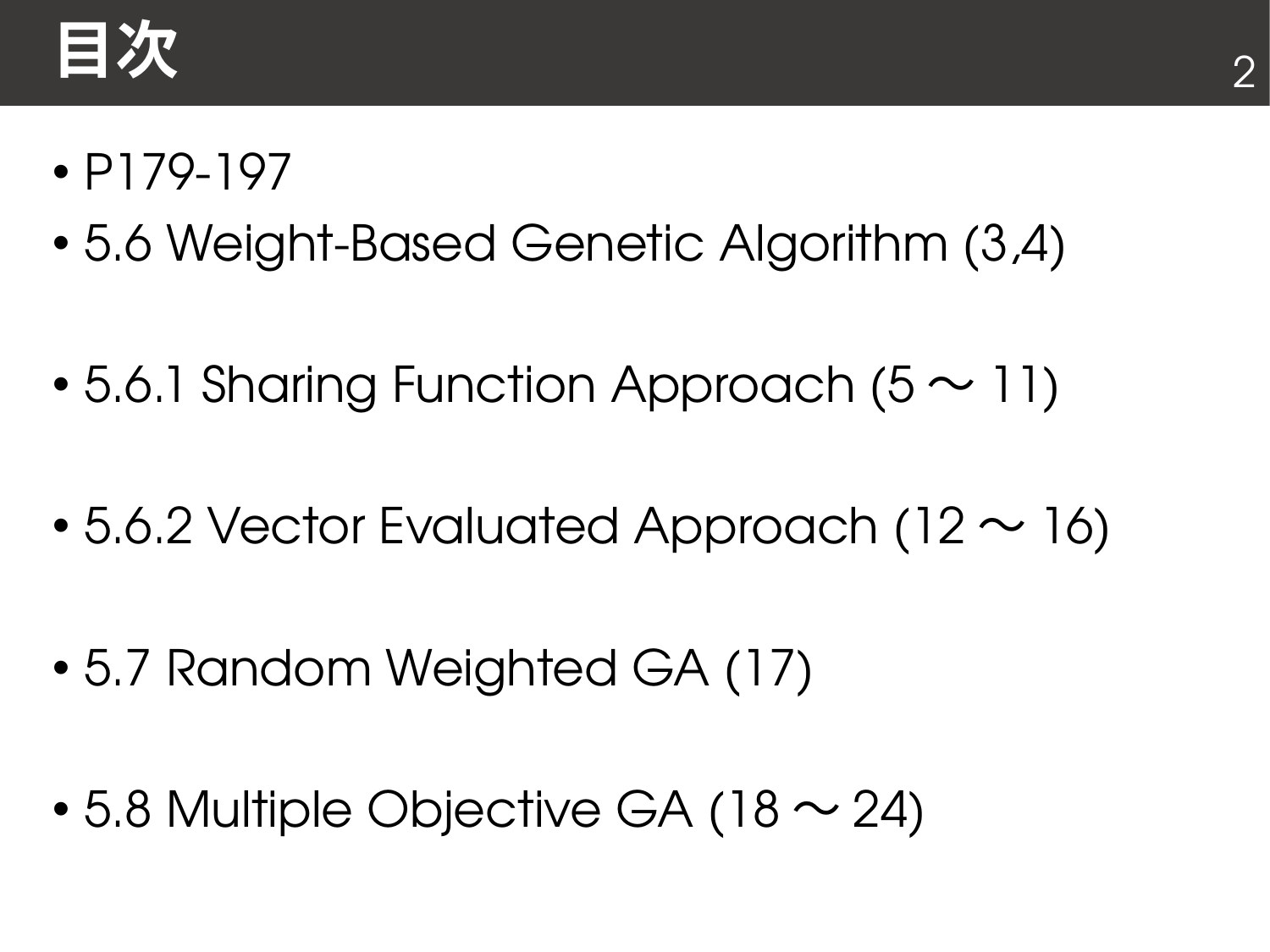

# 目次
2
P179-197
5.6 Weight-Based Genetic Algorithm (3,4)

5.6.1 Sharing Function Approach (5～11)

5.6.2 Vector Evaluated Approach (12～16)

5.7 Random Weighted GA (17)

5.8 Multiple Objective GA (18～24)